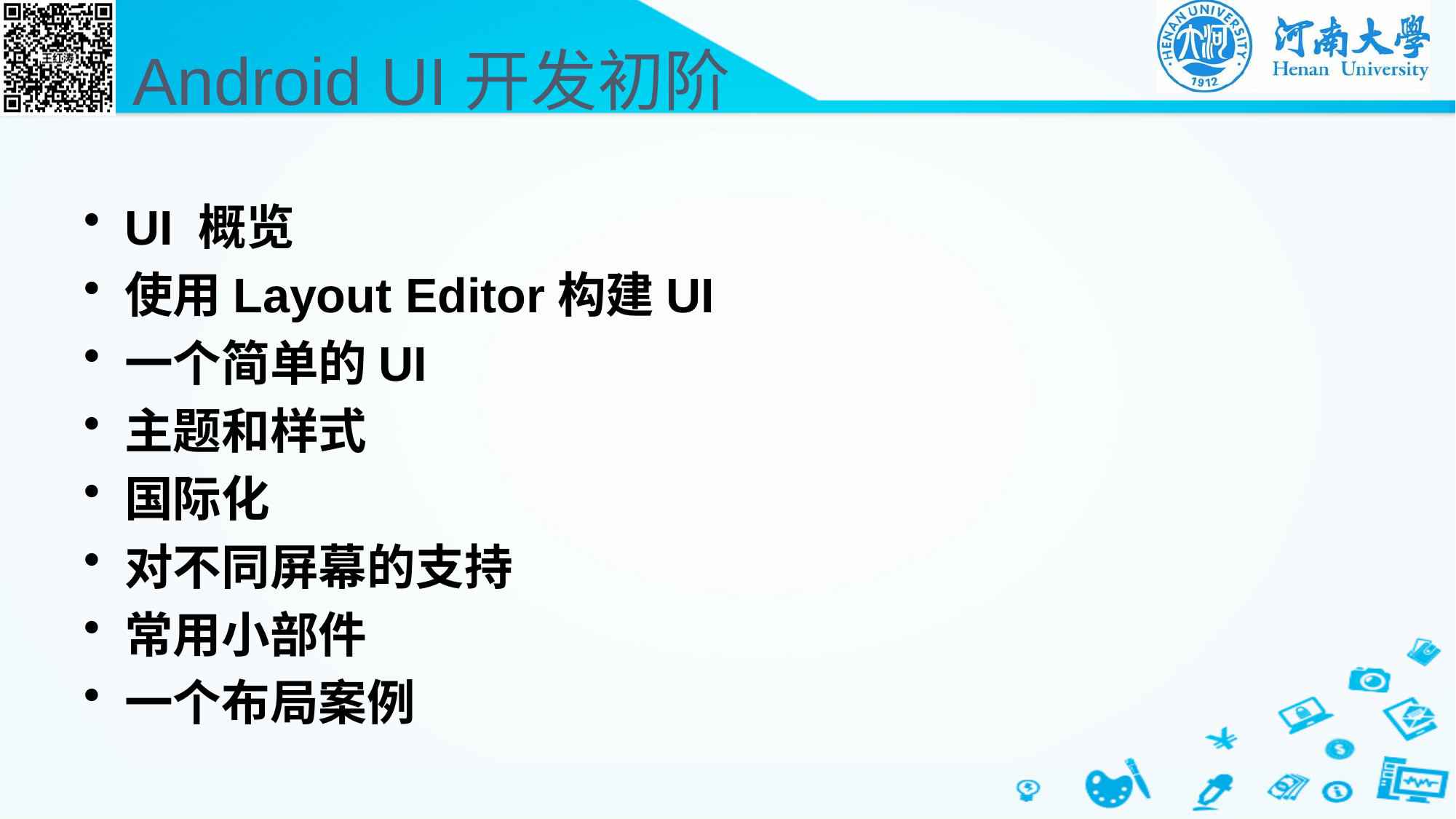

# Android UI开发初阶
UI 概览
使用Layout Editor构建UI
一个简单的UI
主题和样式
国际化
对不同屏幕的支持
常用小部件
一个布局案例